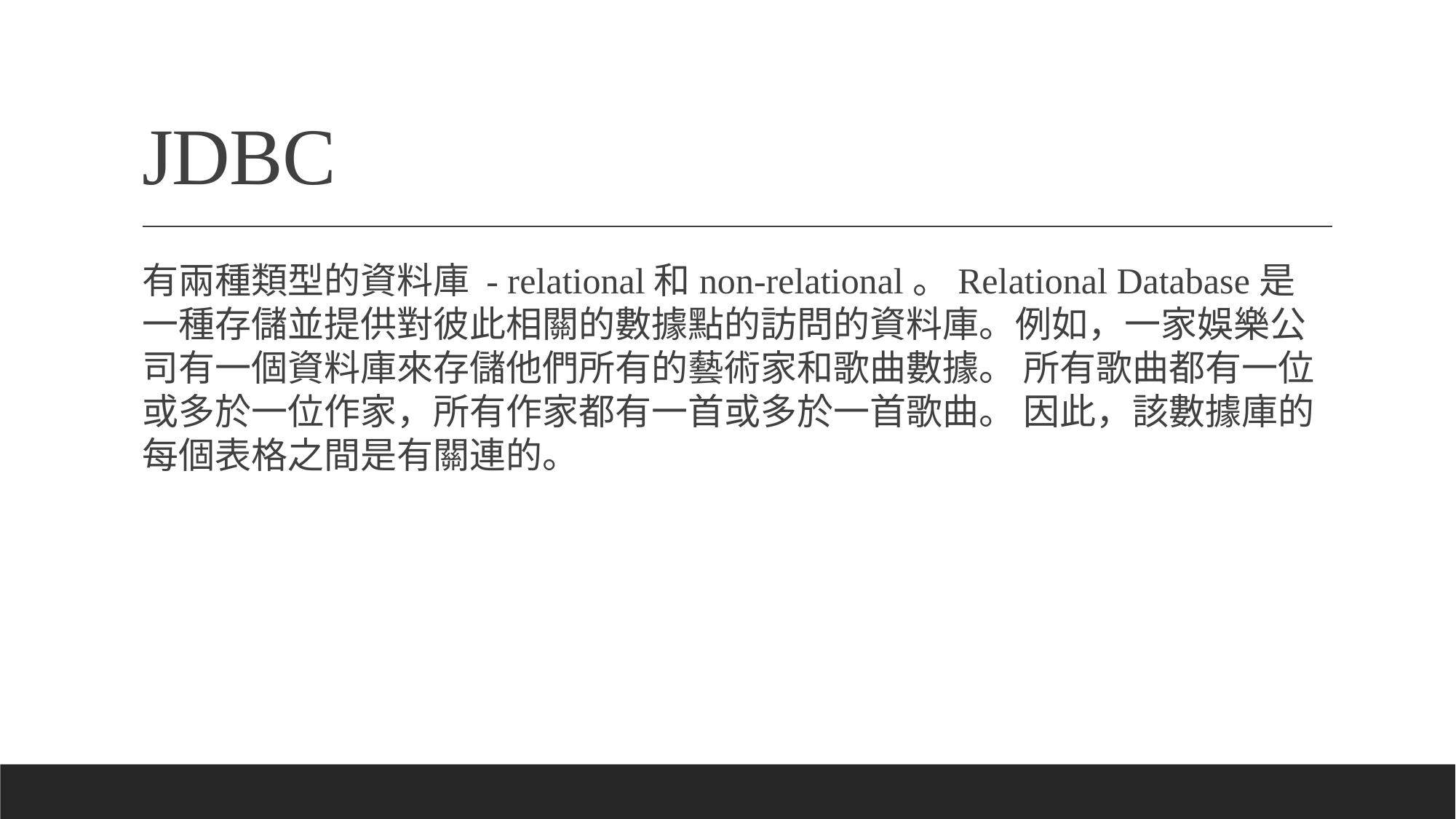

# JDBC
有兩種類型的資料庫 - relational和non-relational。Relational Database是一種存儲並提供對彼此相關的數據點的訪問的資料庫。例如，一家娛樂公司有一個資料庫來存儲他們所有的藝術家和歌曲數據。 所有歌曲都有一位或多於一位作家，所有作家都有一首或多於一首歌曲。 因此，該數據庫的每個表格之間是有關連的。